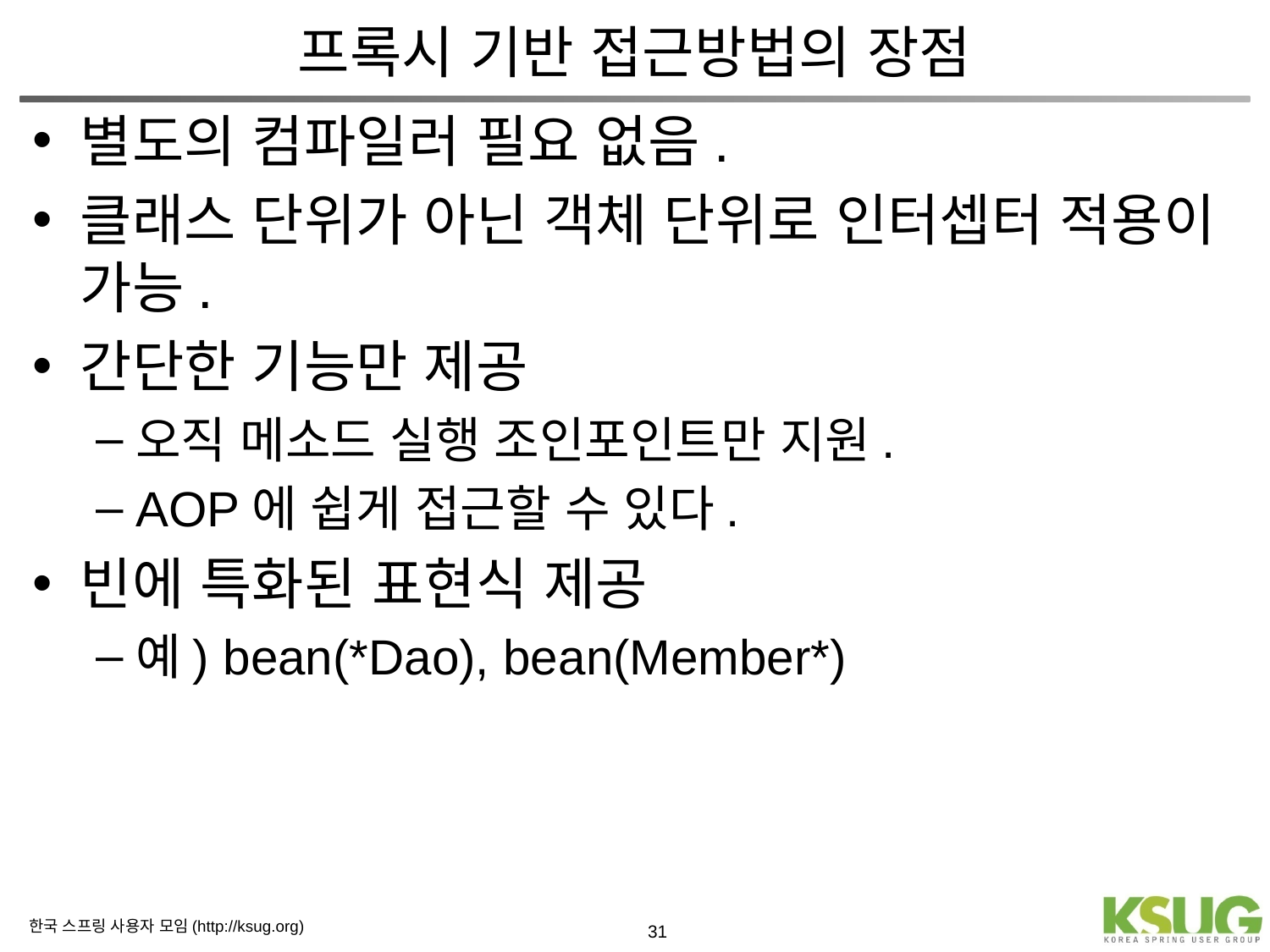

# 프록시 기반 접근방법의 장점
별도의 컴파일러 필요 없음.
클래스 단위가 아닌 객체 단위로 인터셉터 적용이 가능.
간단한 기능만 제공
오직 메소드 실행 조인포인트만 지원.
AOP에 쉽게 접근할 수 있다.
빈에 특화된 표현식 제공
예) bean(*Dao), bean(Member*)